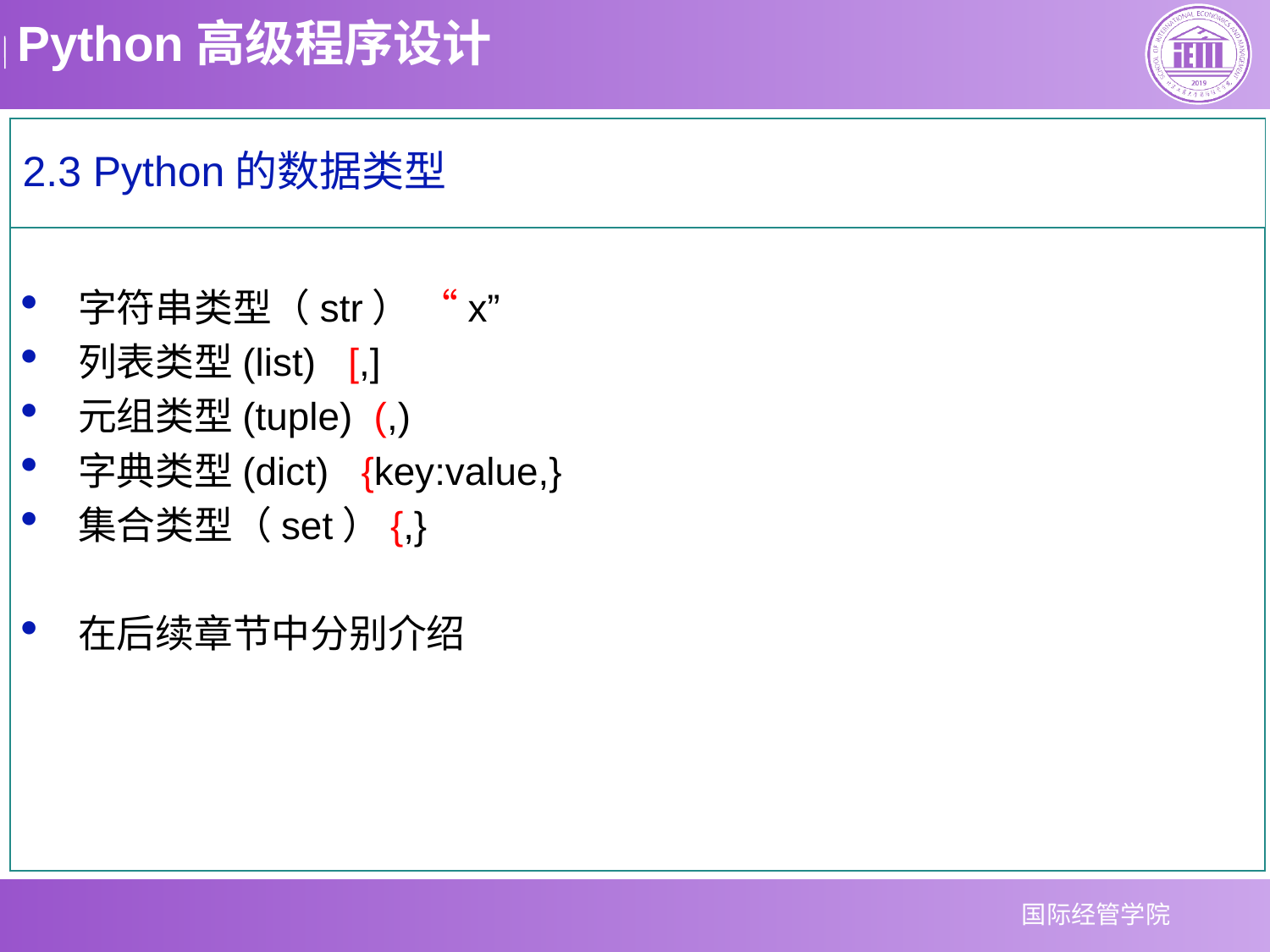

2.3 Python的数据类型

字符串类型（str） “x”
列表类型(list)   [,]
元组类型(tuple)  (,)
字典类型(dict)   {key:value,}
集合类型（set）{,}

在后续章节中分别介绍